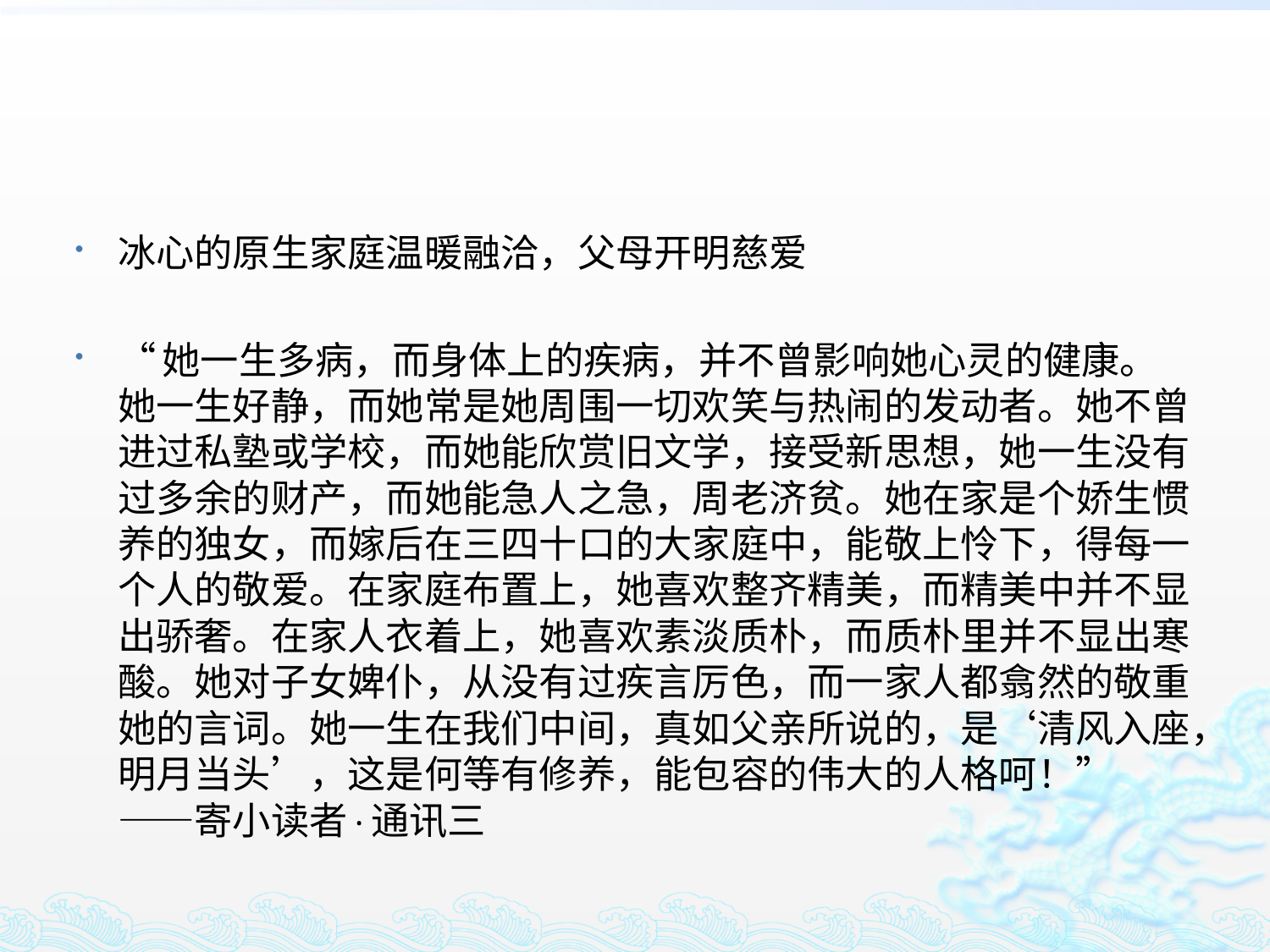

#
冰心的原生家庭温暖融洽，父母开明慈爱

“她一生多病，而身体上的疾病，并不曾影响她心灵的健康。她一生好静，而她常是她周围一切欢笑与热闹的发动者。她不曾进过私塾或学校，而她能欣赏旧文学，接受新思想，她一生没有过多余的财产，而她能急人之急，周老济贫。她在家是个娇生惯养的独女，而嫁后在三四十口的大家庭中，能敬上怜下，得每一个人的敬爱。在家庭布置上，她喜欢整齐精美，而精美中并不显出骄奢。在家人衣着上，她喜欢素淡质朴，而质朴里并不显出寒酸。她对子女婢仆，从没有过疾言厉色，而一家人都翕然的敬重她的言词。她一生在我们中间，真如父亲所说的，是‘清风入座，明月当头’，这是何等有修养，能包容的伟大的人格呵！” ——寄小读者·通讯三